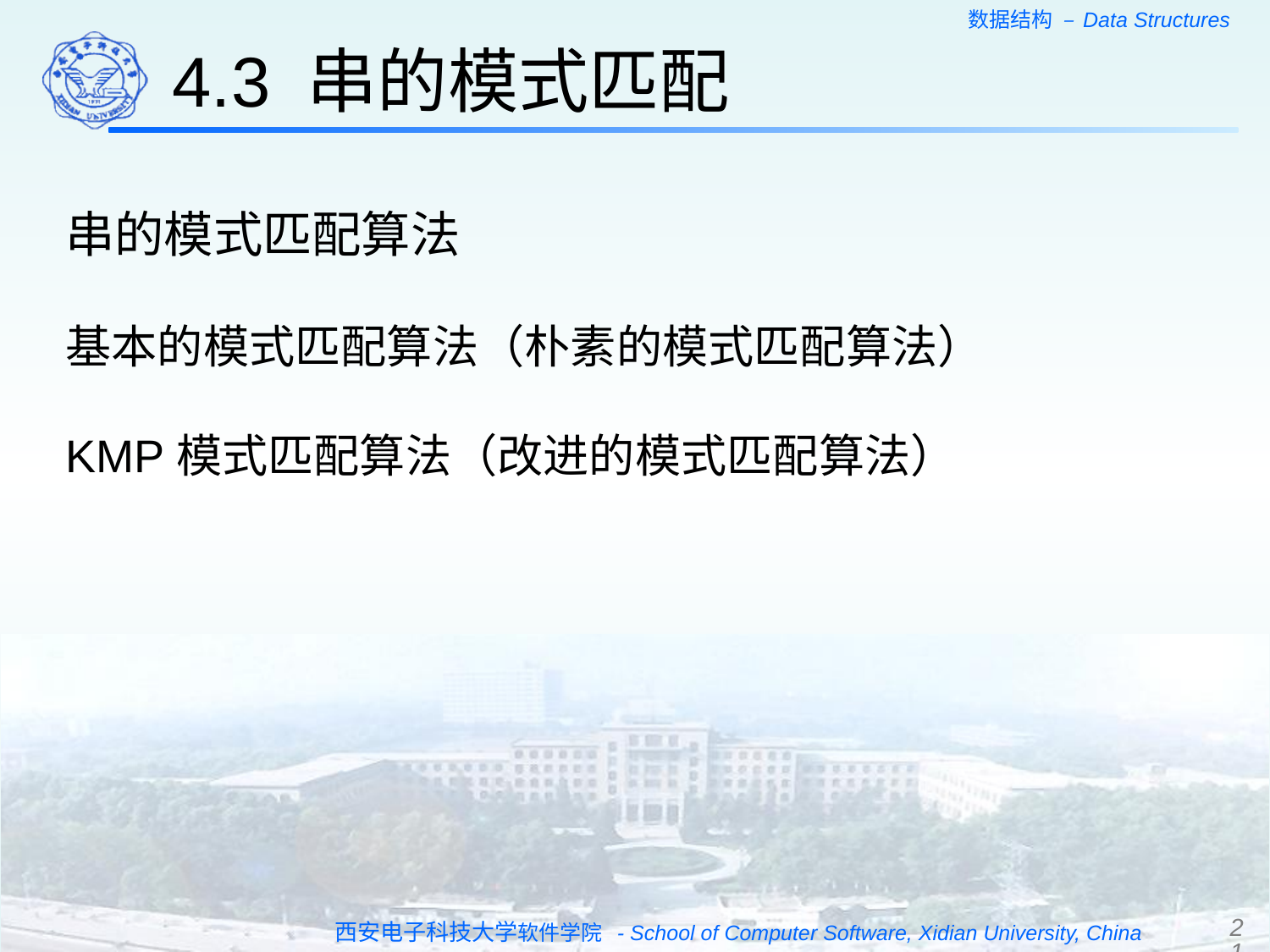

4.3 串的模式匹配
串的模式匹配算法
基本的模式匹配算法（朴素的模式匹配算法）
KMP模式匹配算法（改进的模式匹配算法）
21